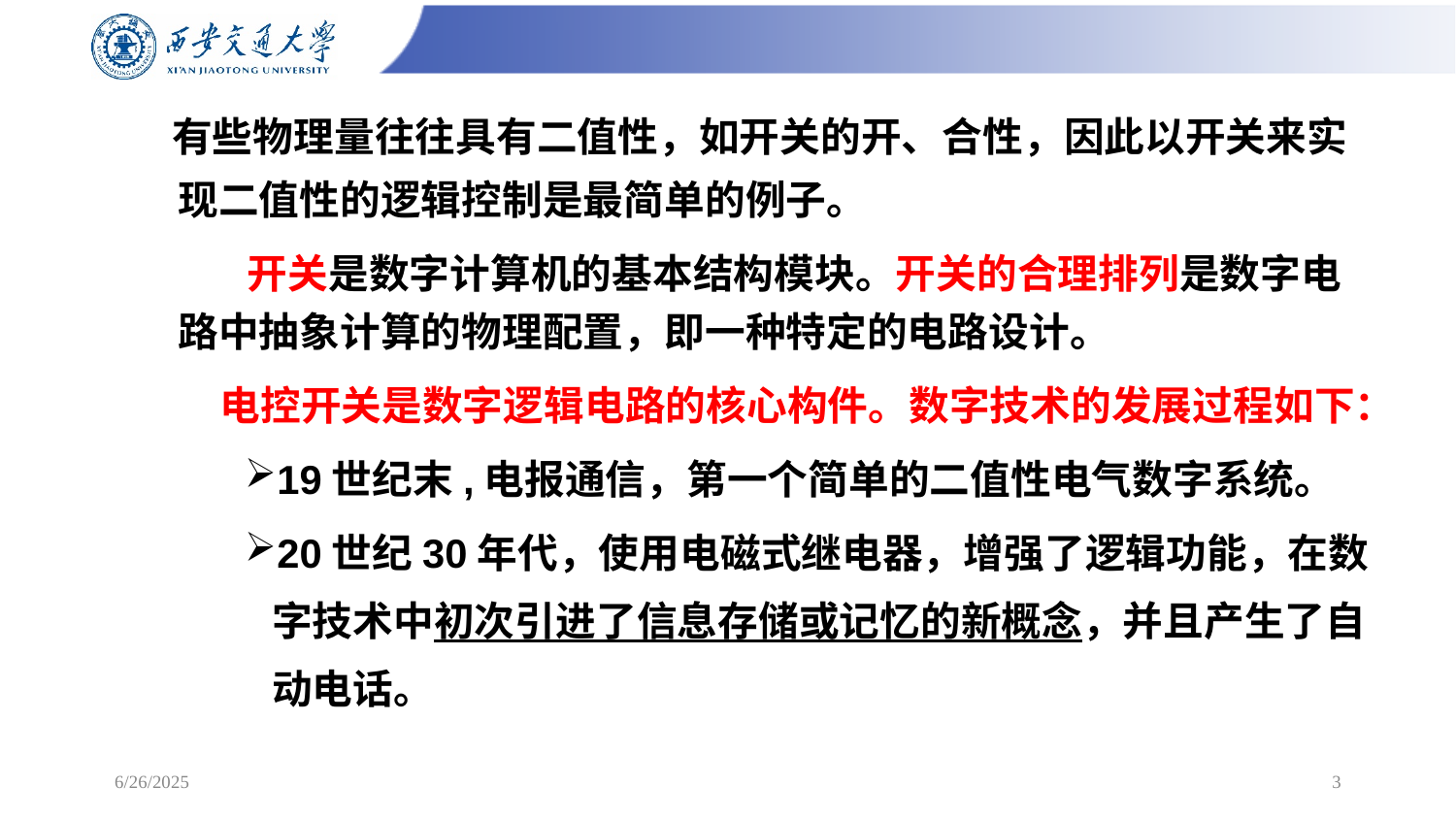

有些物理量往往具有二值性，如开关的开、合性，因此以开关来实现二值性的逻辑控制是最简单的例子。
                 开关是数字计算机的基本结构模块。开关的合理排列是数字电路中抽象计算的物理配置，即一种特定的电路设计。
              电控开关是数字逻辑电路的核心构件。数字技术的发展过程如下：
19世纪末,电报通信，第一个简单的二值性电气数字系统。
20世纪30年代，使用电磁式继电器，增强了逻辑功能，在数字技术中初次引进了信息存储或记忆的新概念，并且产生了自动电话。
6/26/2025
3